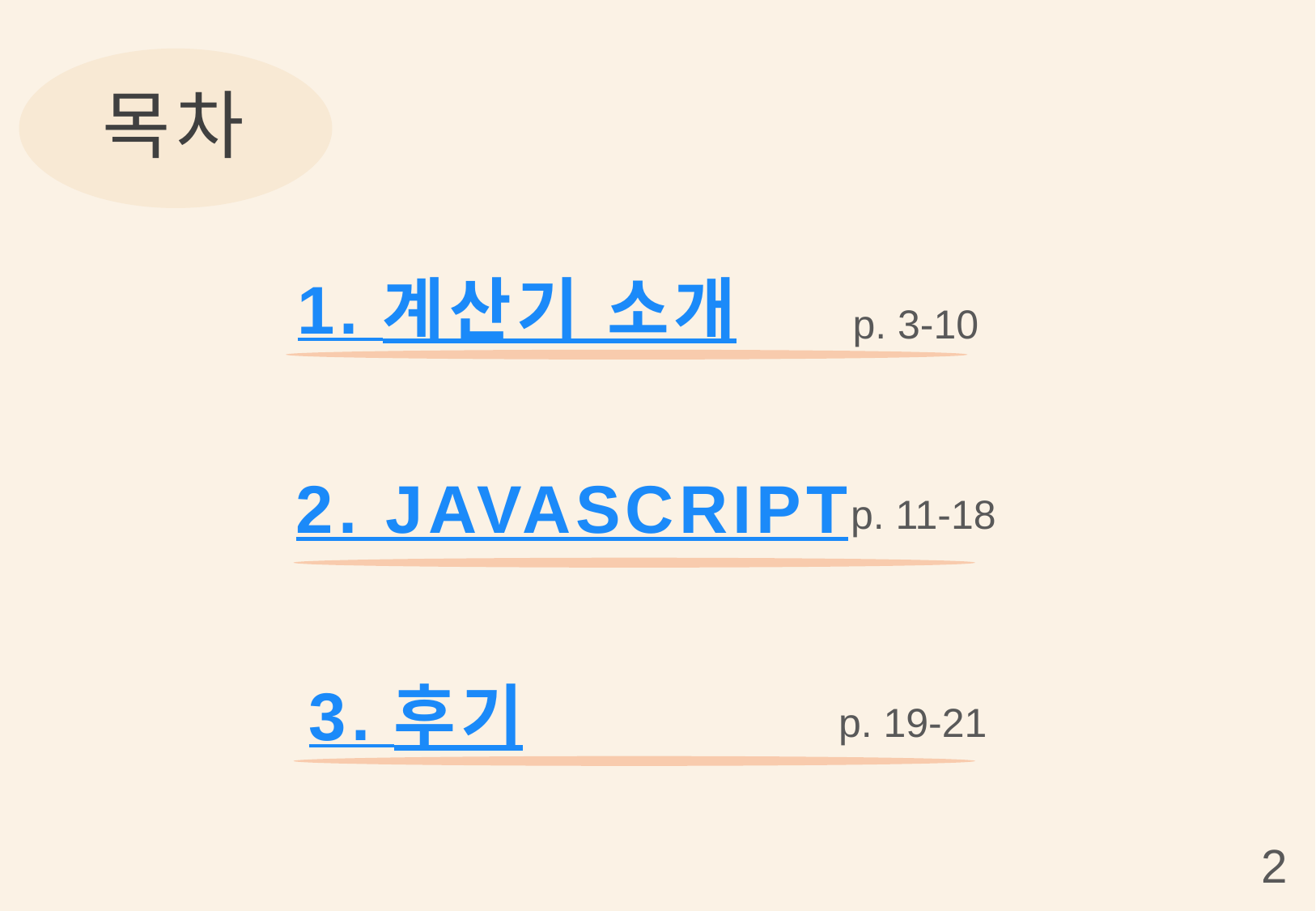

# 목차

1. 계산기 소개
p. 3-10

2. JAVASCRIPT
p. 11-18

3. 후기
p. 19-21

2